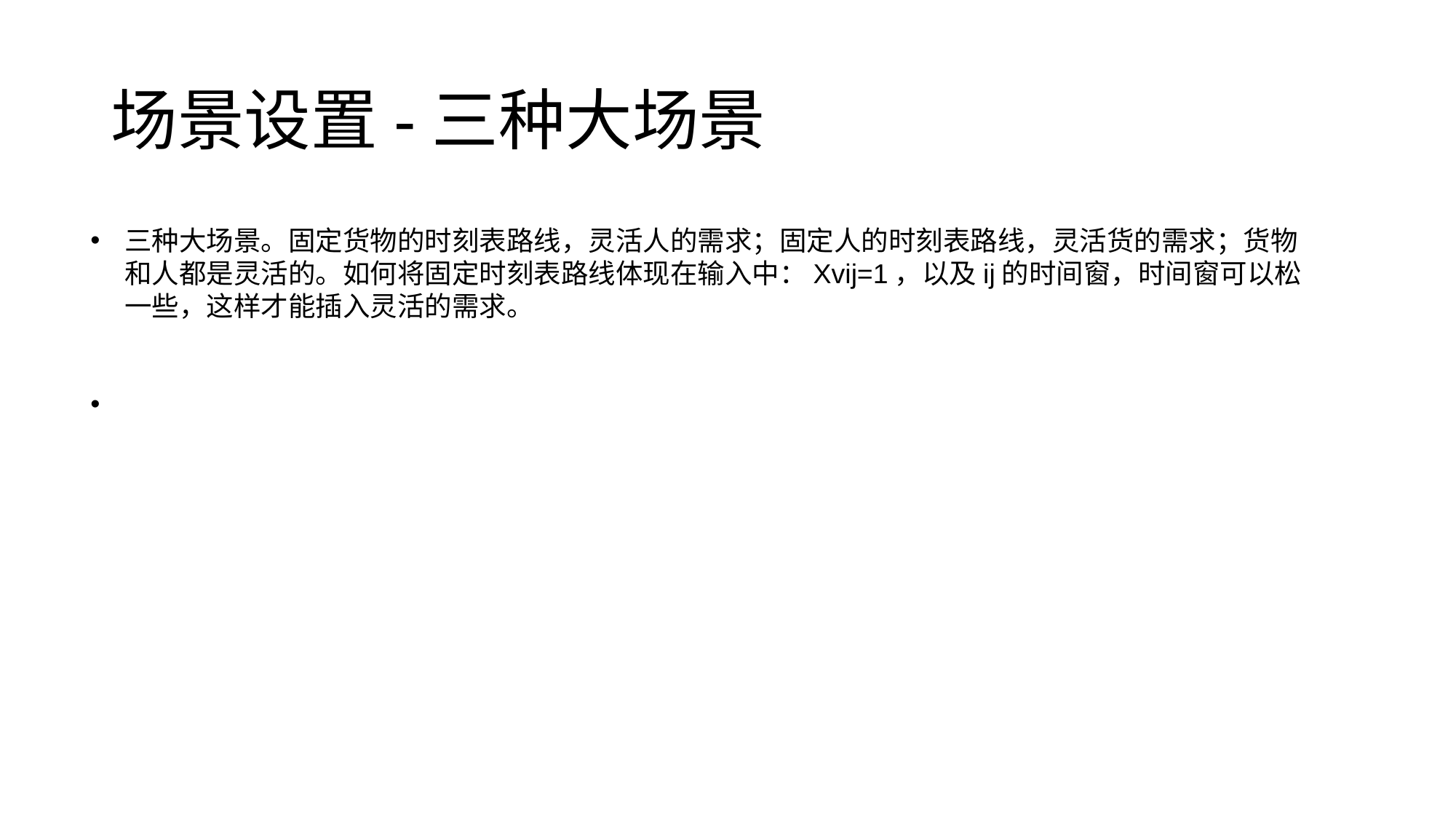

# 场景设置-三种大场景
三种大场景。固定货物的时刻表路线，灵活人的需求；固定人的时刻表路线，灵活货的需求；货物和人都是灵活的。如何将固定时刻表路线体现在输入中：Xvij=1，以及ij的时间窗，时间窗可以松一些，这样才能插入灵活的需求。